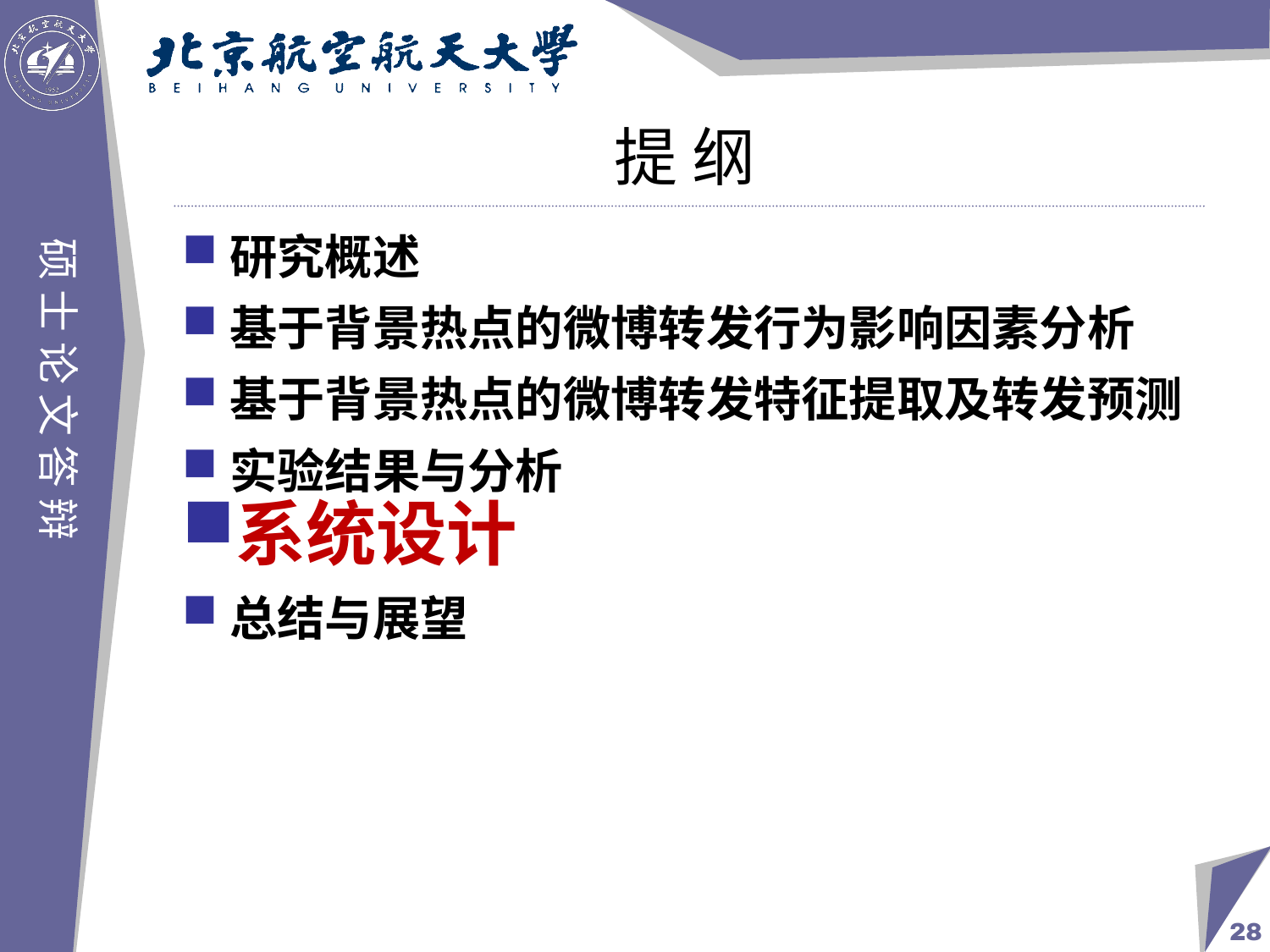

# 提 纲
研究概述
基于背景热点的微博转发行为影响因素分析
基于背景热点的微博转发特征提取及转发预测
实验结果与分析
系统设计
总结与展望
28